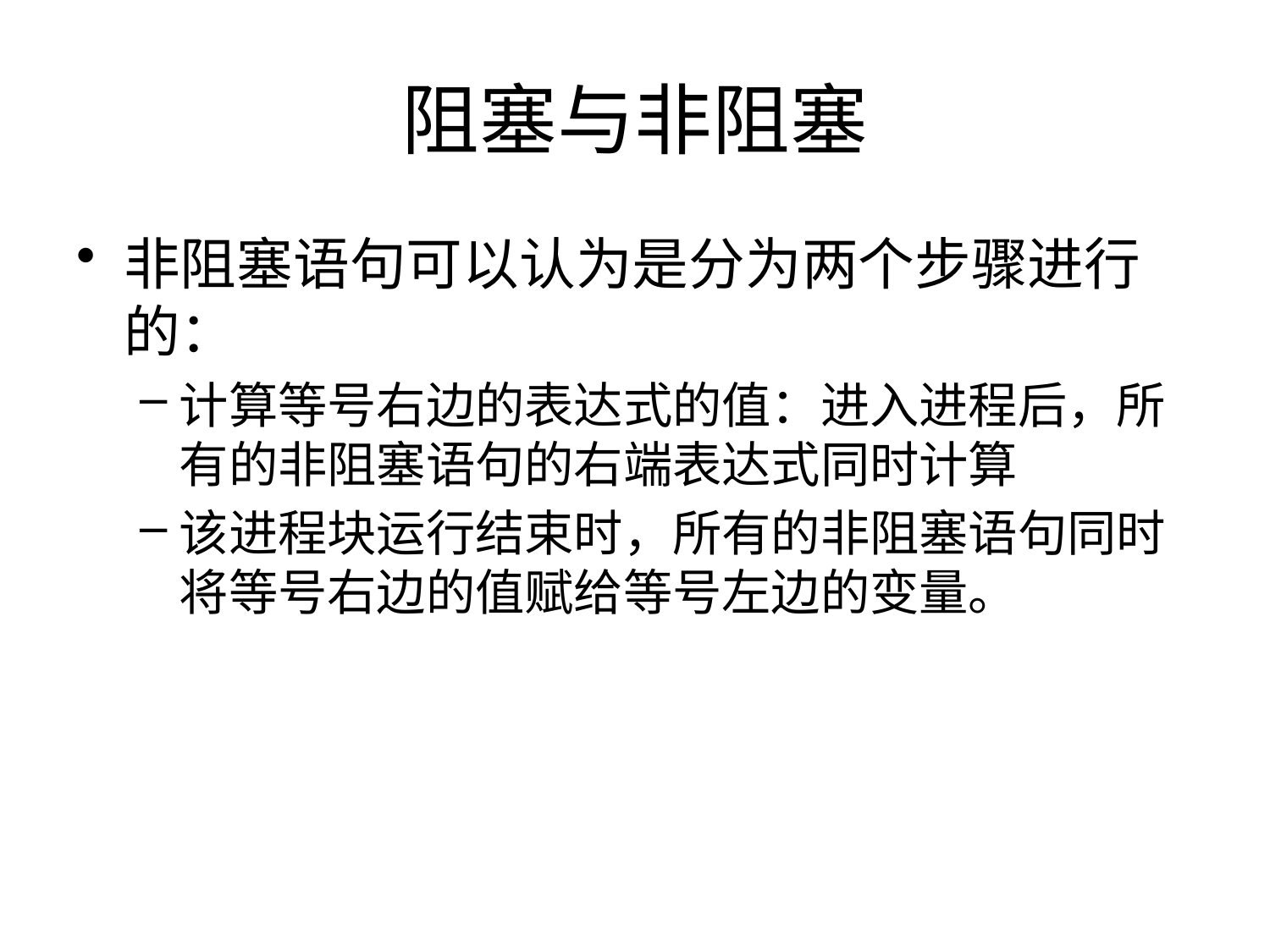

# 阻塞与非阻塞
非阻塞语句可以认为是分为两个步骤进行的：
计算等号右边的表达式的值：进入进程后，所有的非阻塞语句的右端表达式同时计算
该进程块运行结束时，所有的非阻塞语句同时将等号右边的值赋给等号左边的变量。